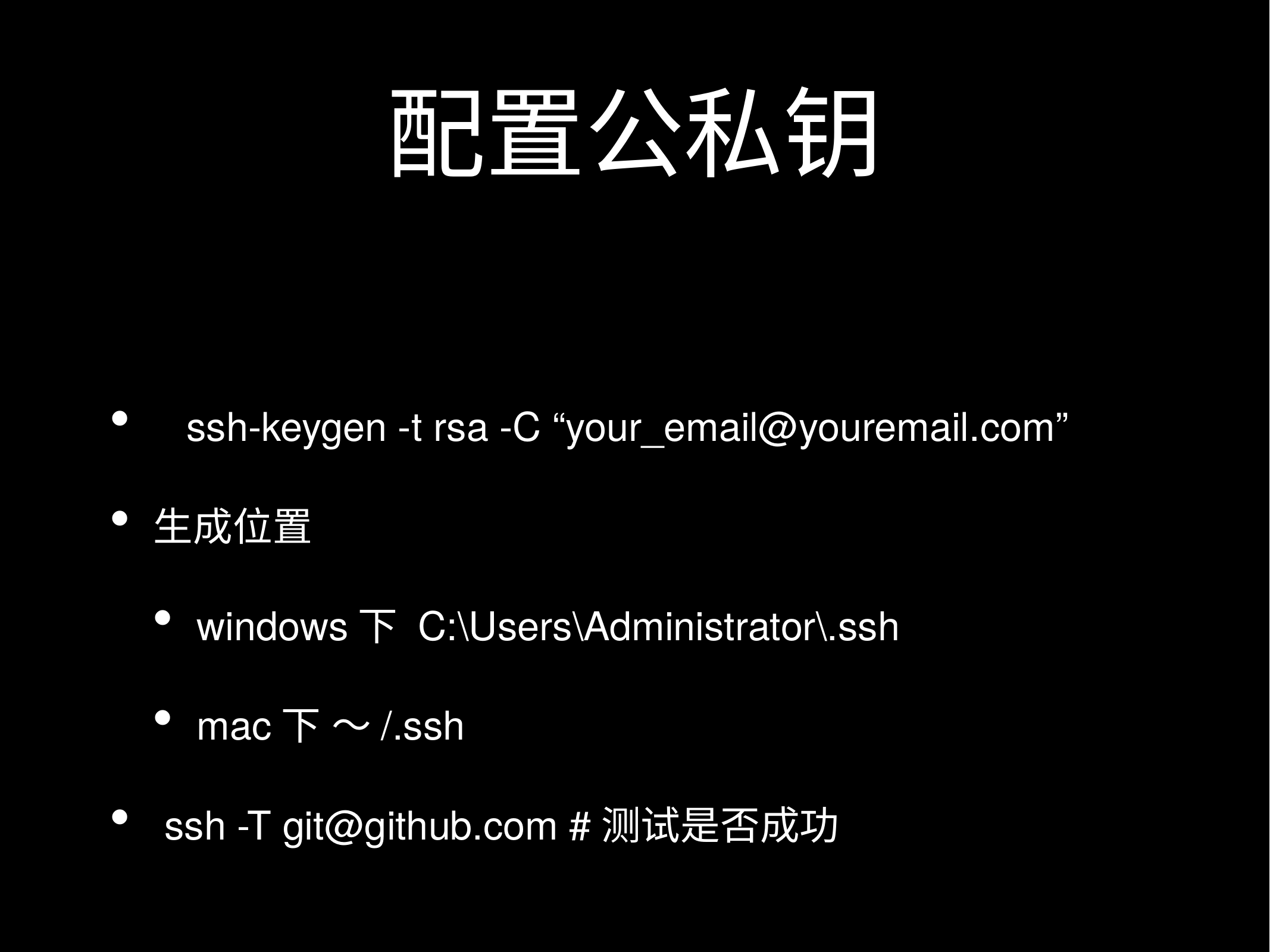

# 配置公私钥
   ssh-keygen -t rsa -C “your_email@youremail.com”
生成位置
windows下 C:\Users\Administrator\.ssh
mac下 ～/.ssh
 ssh -T git@github.com #测试是否成功